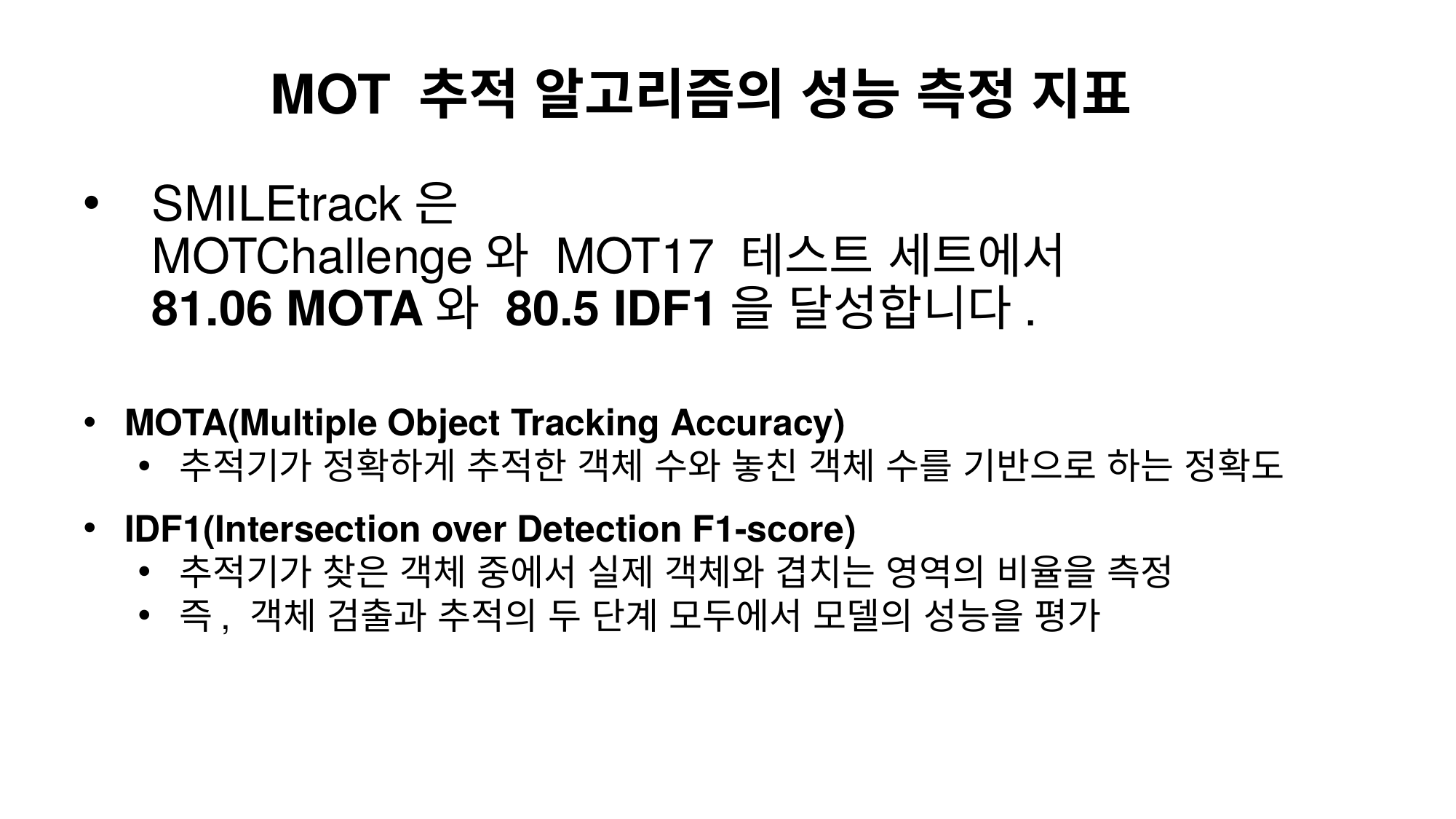

MOT 추적 알고리즘의 성능 측정 지표
SMILEtrack은
MOTChallenge와 MOT17 테스트 세트에서
81.06 MOTA와 80.5 IDF1을 달성합니다.
MOTA(Multiple Object Tracking Accuracy)
추적기가 정확하게 추적한 객체 수와 놓친 객체 수를 기반으로 하는 정확도
IDF1(Intersection over Detection F1-score)
추적기가 찾은 객체 중에서 실제 객체와 겹치는 영역의 비율을 측정
즉, 객체 검출과 추적의 두 단계 모두에서 모델의 성능을 평가